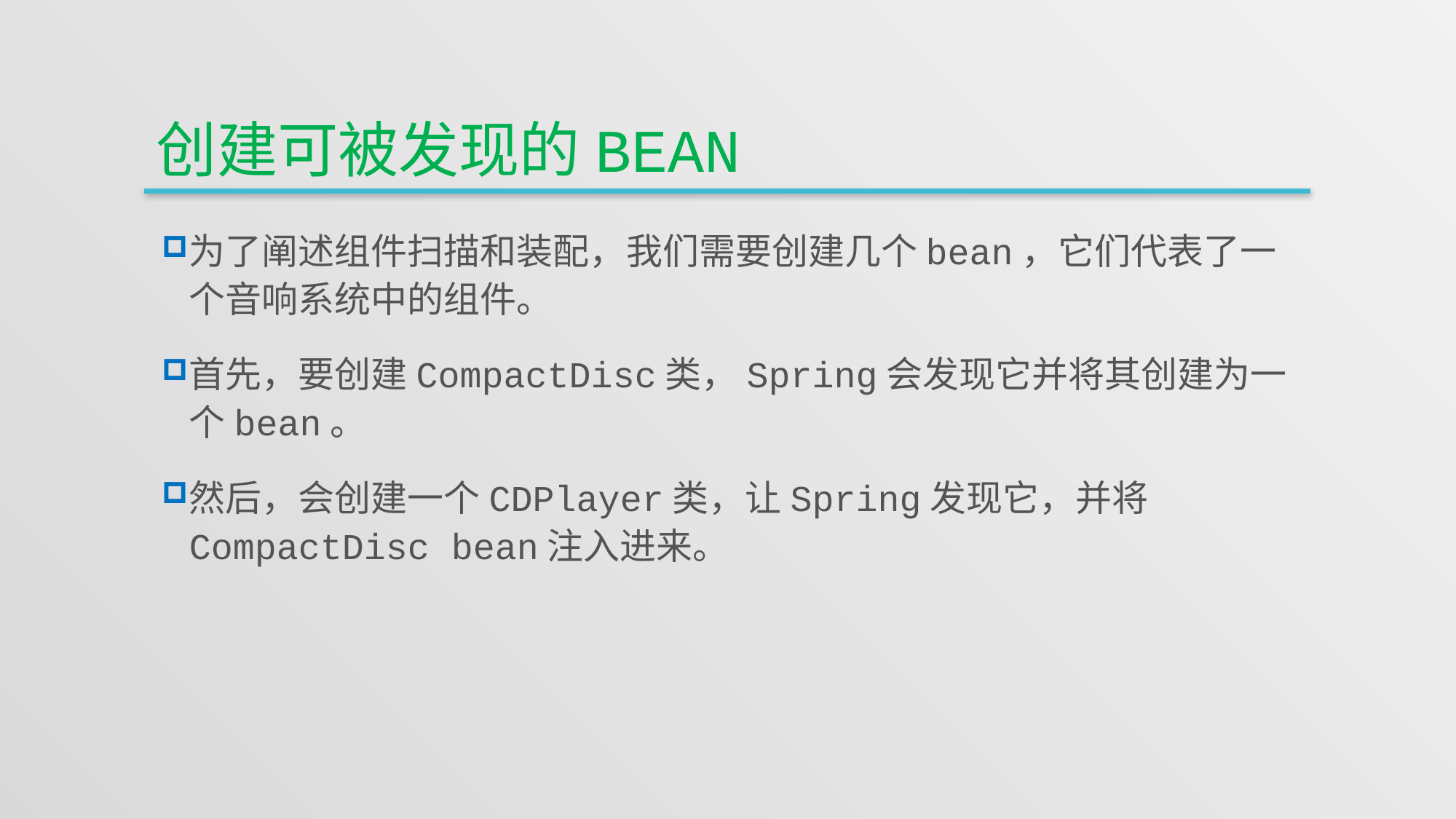

# 创建可被发现的bean
为了阐述组件扫描和装配，我们需要创建几个bean，它们代表了一个音响系统中的组件。
首先，要创建CompactDisc类，Spring会发现它并将其创建为一个bean。
然后，会创建一个CDPlayer类，让Spring发现它，并将CompactDisc bean注入进来。